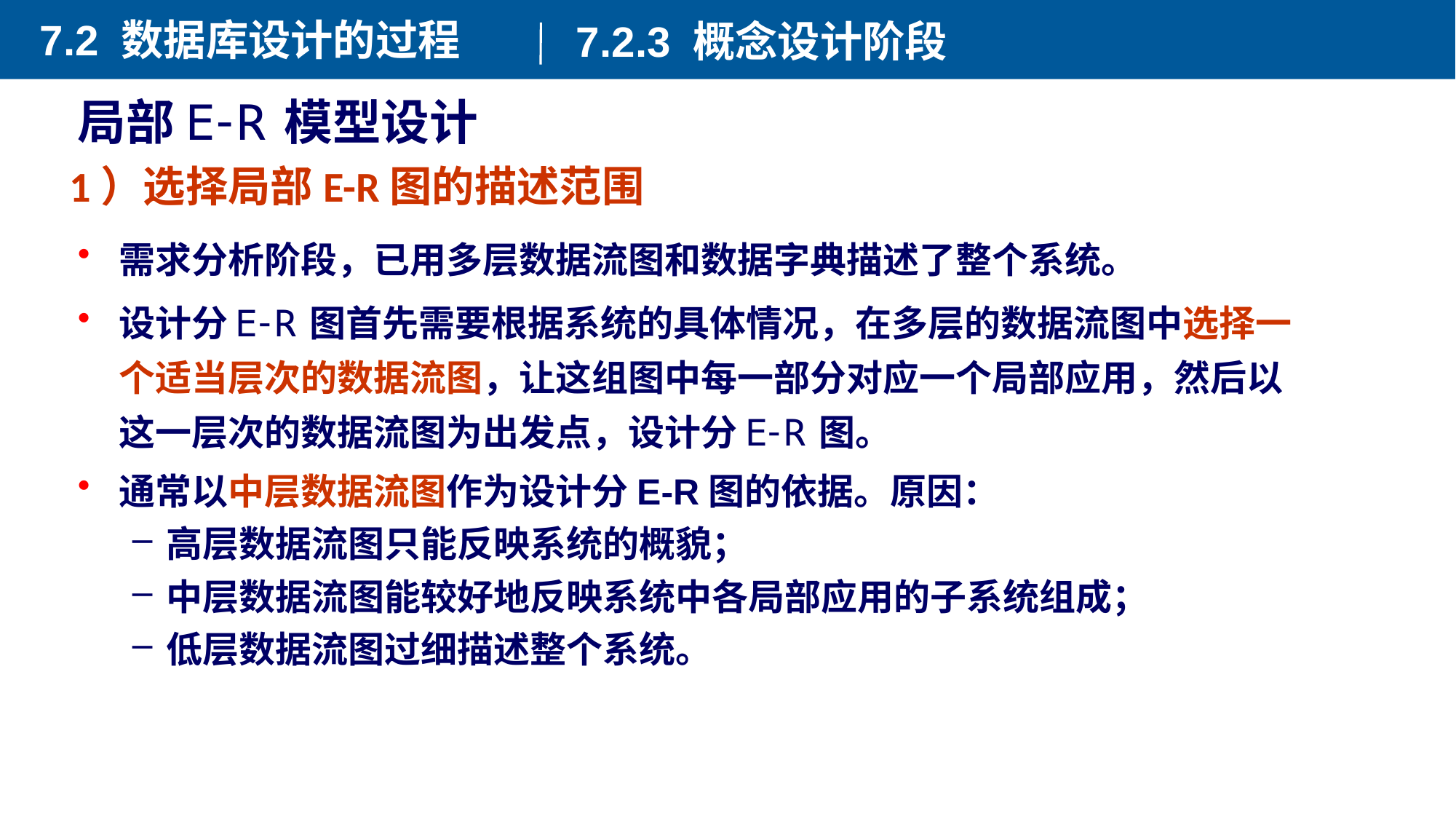

7.2 数据库设计的过程
7.2.3 概念设计阶段
局部E-R模型设计

1）选择局部E-R图的描述范围
需求分析阶段，已用多层数据流图和数据字典描述了整个系统。
设计分E-R图首先需要根据系统的具体情况，在多层的数据流图中选择一个适当层次的数据流图，让这组图中每一部分对应一个局部应用，然后以这一层次的数据流图为出发点，设计分E-R图。
通常以中层数据流图作为设计分E-R图的依据。原因：
高层数据流图只能反映系统的概貌；
中层数据流图能较好地反映系统中各局部应用的子系统组成；
低层数据流图过细描述整个系统。